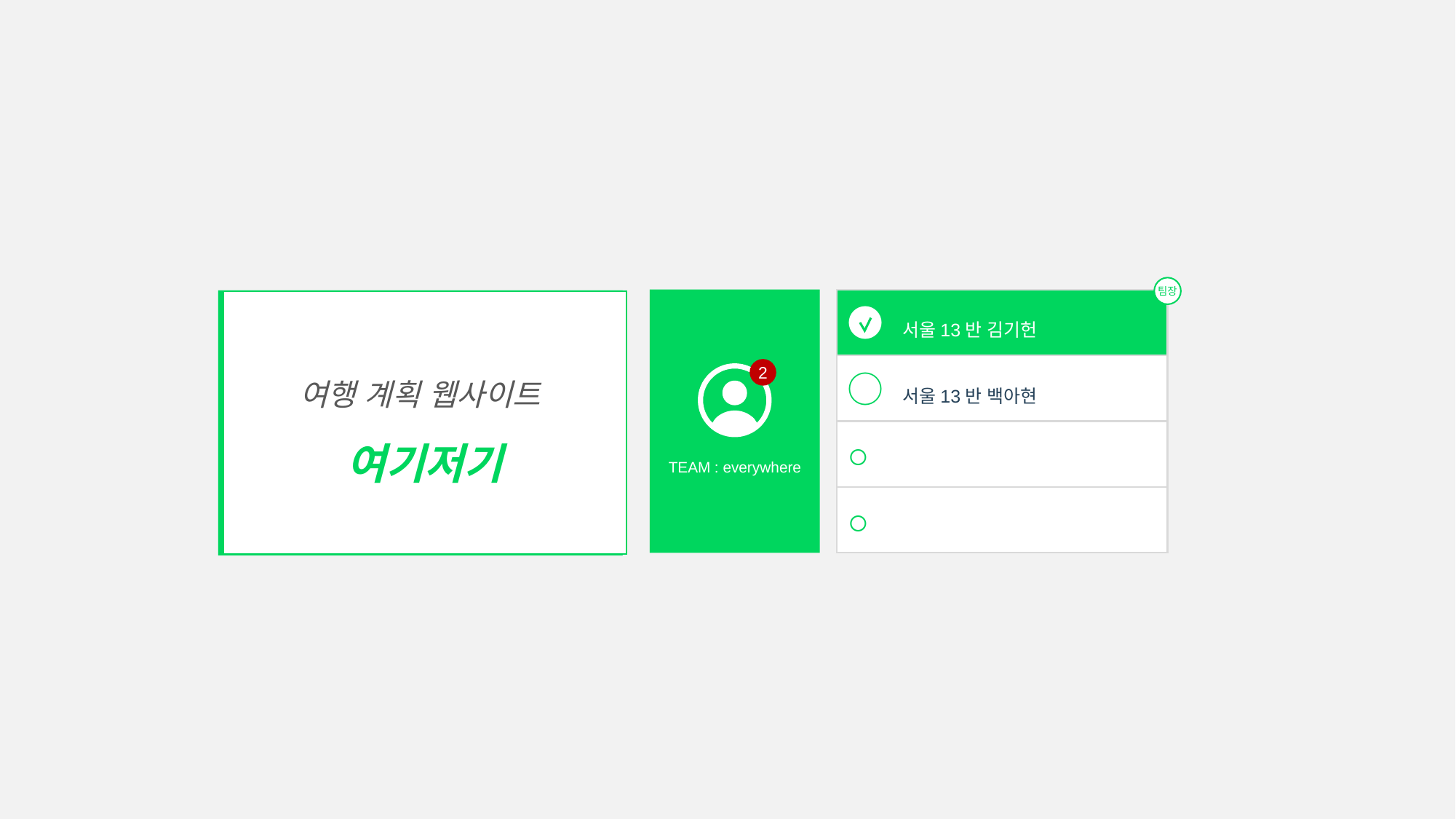

팀장

TEAM : everywhere
2

● 서울13반 김기헌
여행 계획 웹사이트
여기저기

○ 서울13반 백아현
○
○